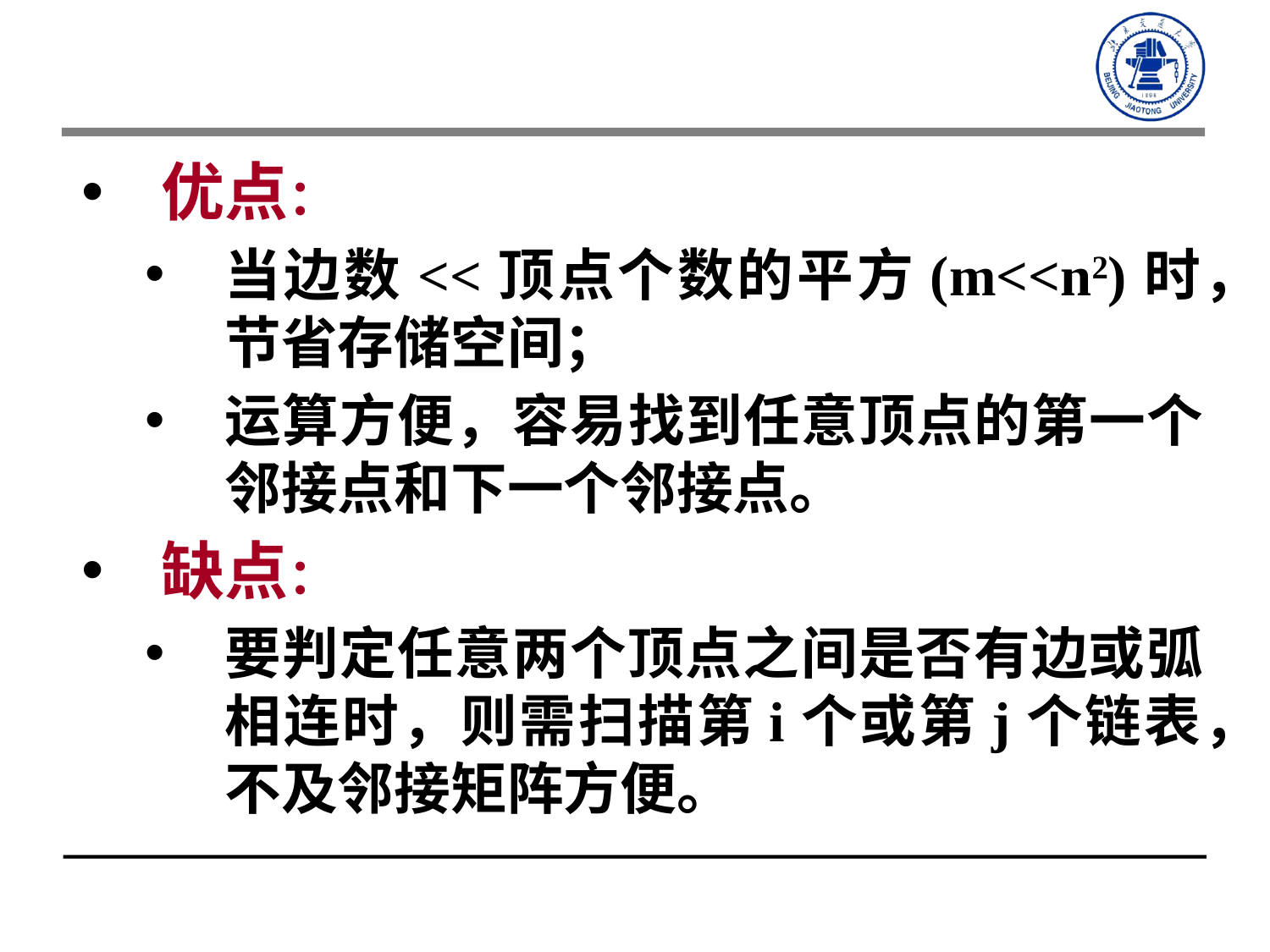

优点：
当边数<<顶点个数的平方(m<<n2)时，节省存储空间；
运算方便，容易找到任意顶点的第一个邻接点和下一个邻接点。
缺点：
要判定任意两个顶点之间是否有边或弧相连时，则需扫描第i个或第j个链表，不及邻接矩阵方便。